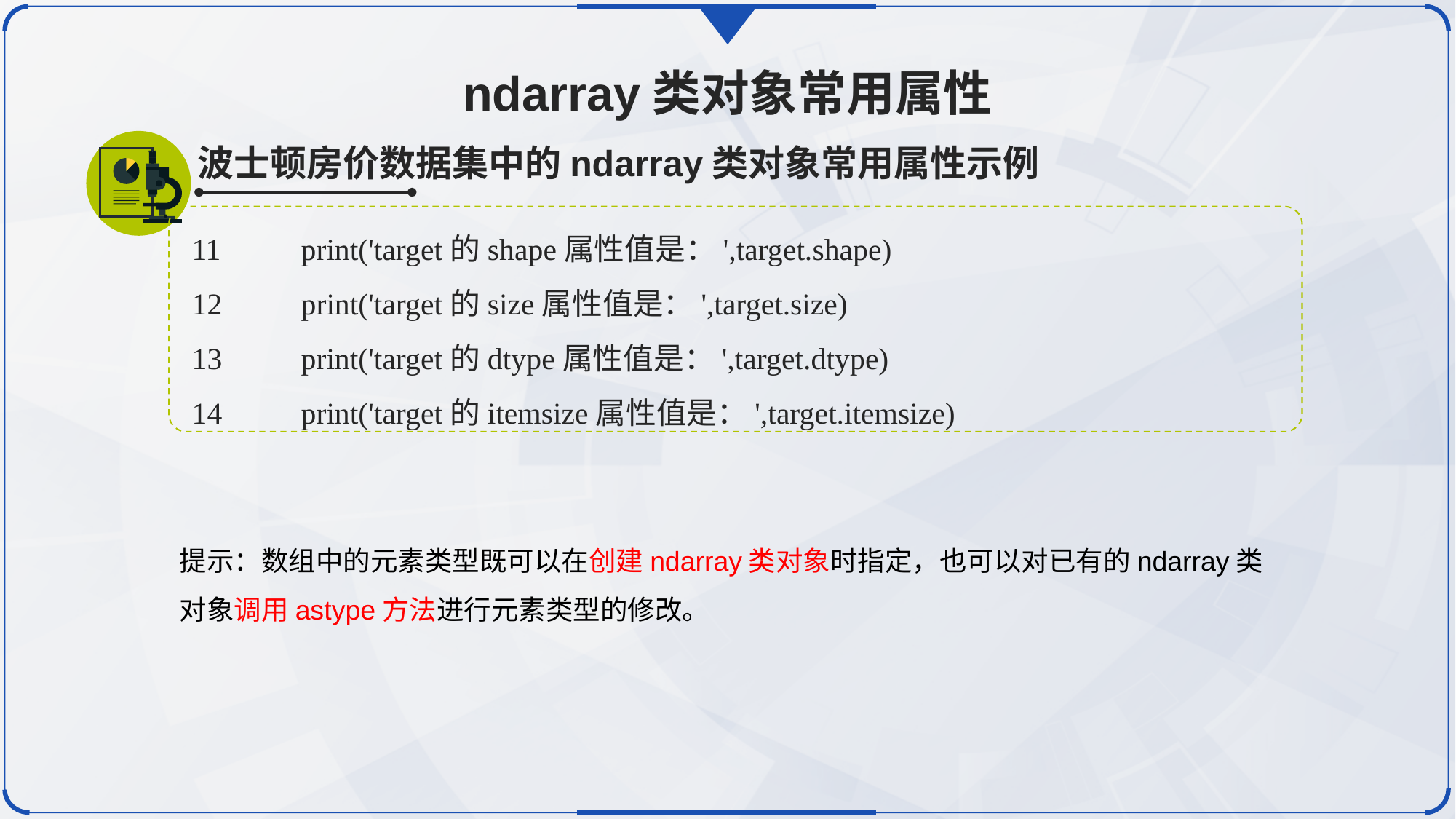

ndarray类对象常用属性

波士顿房价数据集中的ndarray类对象常用属性示例

11	print('target的shape属性值是：',target.shape)
12 	print('target的size属性值是：',target.size)
13 	print('target的dtype属性值是：',target.dtype)
14 	print('target的itemsize属性值是：',target.itemsize)
提示：数组中的元素类型既可以在创建ndarray类对象时指定，也可以对已有的ndarray类对象调用astype方法进行元素类型的修改。